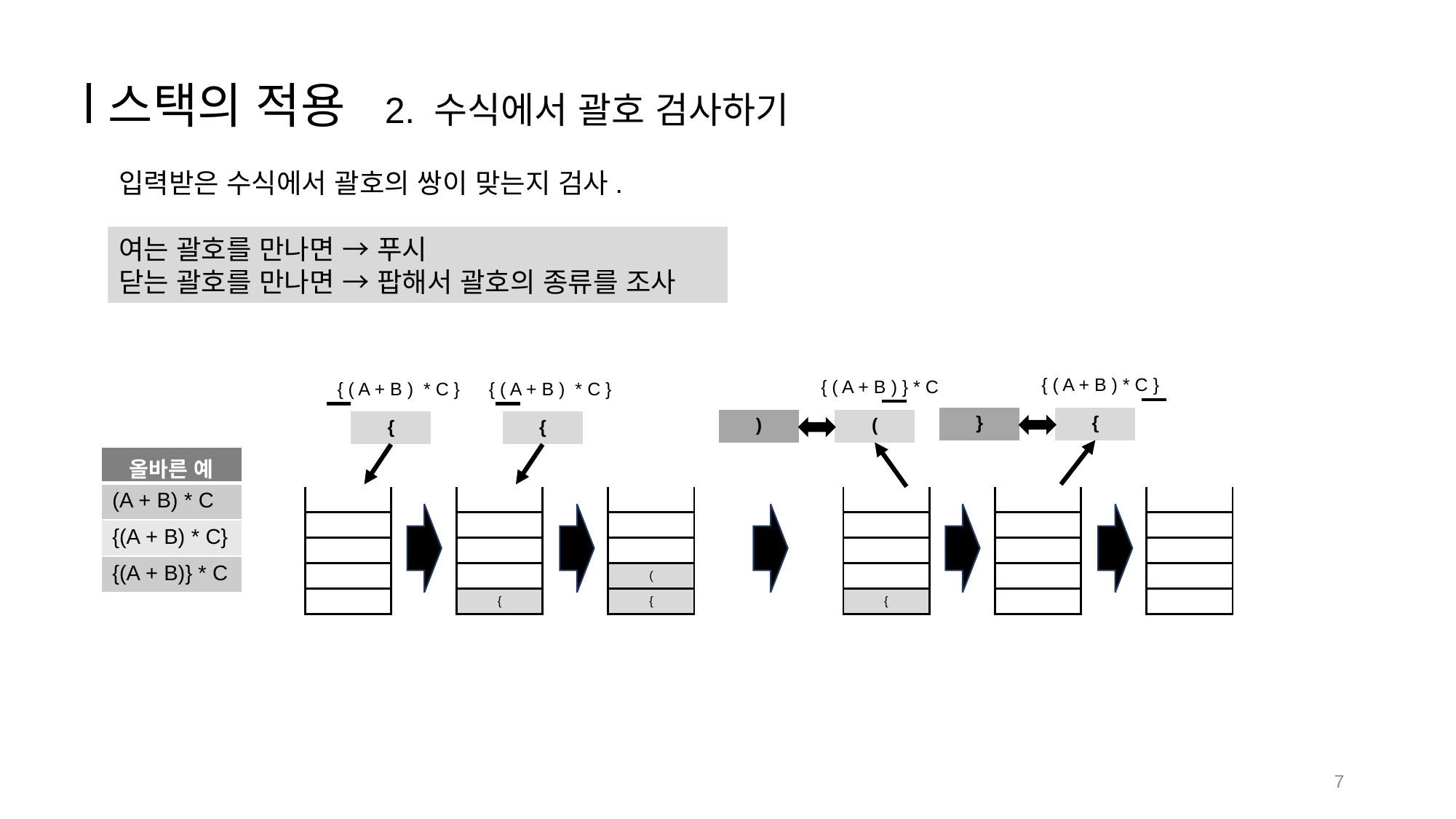

스택의 적용  2. 수식에서 괄호 검사하기
입력받은 수식에서 괄호의 쌍이 맞는지 검사.
여는 괄호를 만나면 → 푸시
닫는 괄호를 만나면 → 팝해서 괄호의 종류를 조사
{ ( A + B ) * C }
{ ( A + B ) } * C
{ ( A + B )  * C }
{ ( A + B )  * C }
| } |
| --- |
| { |
| --- |
| ) |
| --- |
| ( |
| --- |
| { |
| --- |
| { |
| --- |

| 올바른 예 |
| --- |
| (A + B) \* C |
| {(A + B) \* C} |
| {(A + B)} \* C |
|  |
| --- |
|  |
|  |
|  |
|  |
|  |
| --- |
|  |
|  |
|  |
| { |
|  |
| --- |
|  |
|  |
| ( |
| { |
|  |
| --- |
|  |
|  |
|  |
| { |
|  |
| --- |
|  |
|  |
|  |
|  |
|  |
| --- |
|  |
|  |
|  |
|  |

7